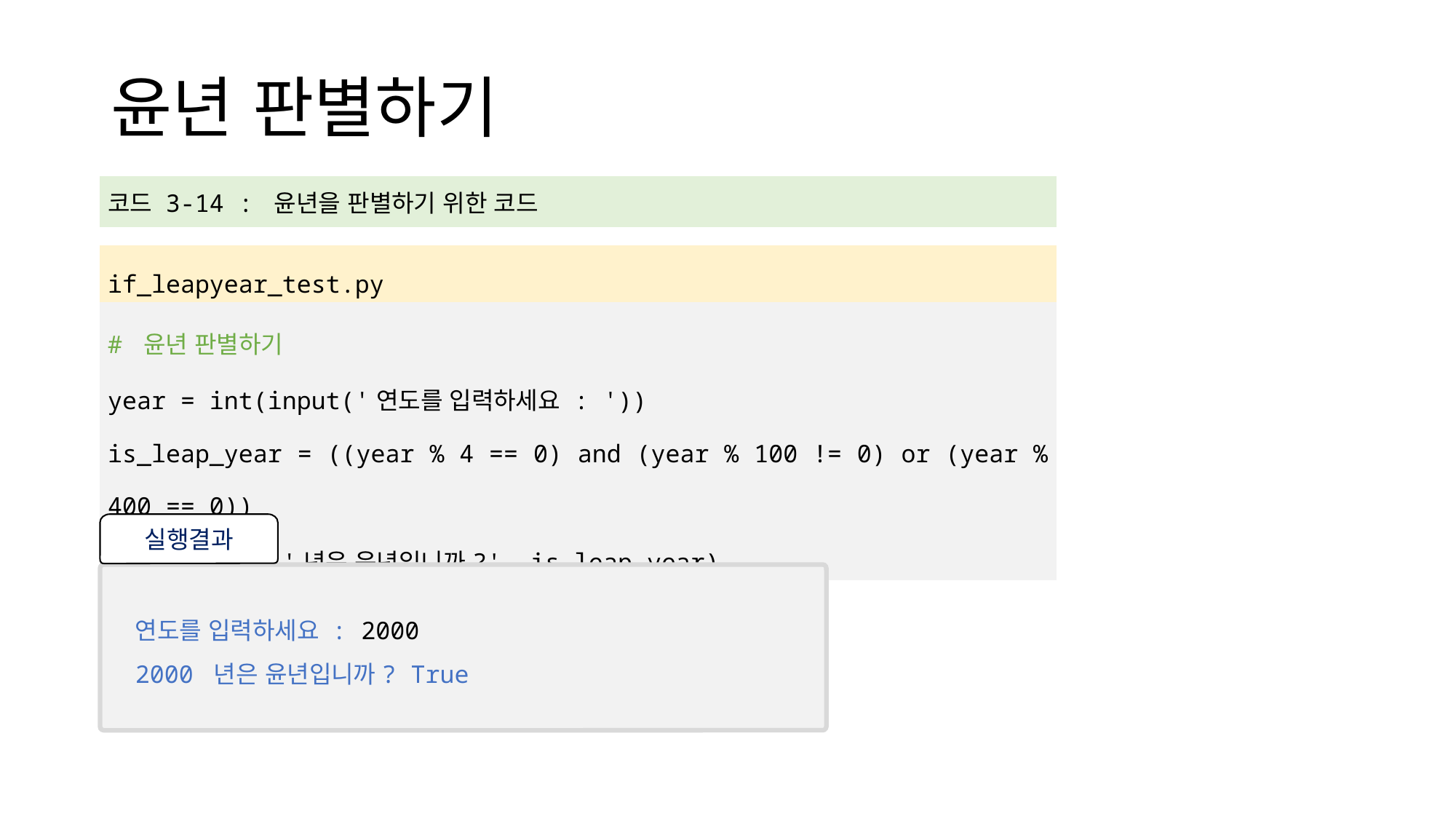

# 윤년 판별하기
| 코드 3-14 : 윤년을 판별하기 위한 코드 |
| --- |
|  |
| if\_leapyear\_test.py |
| # 윤년 판별하기 year = int(input('연도를 입력하세요 : ')) is\_leap\_year = ((year % 4 == 0) and (year % 100 != 0) or (year % 400 == 0)) print(year, '년은 윤년입니까?', is\_leap\_year) |
실행결과

연도를 입력하세요 : 2000
2000 년은 윤년입니까? True